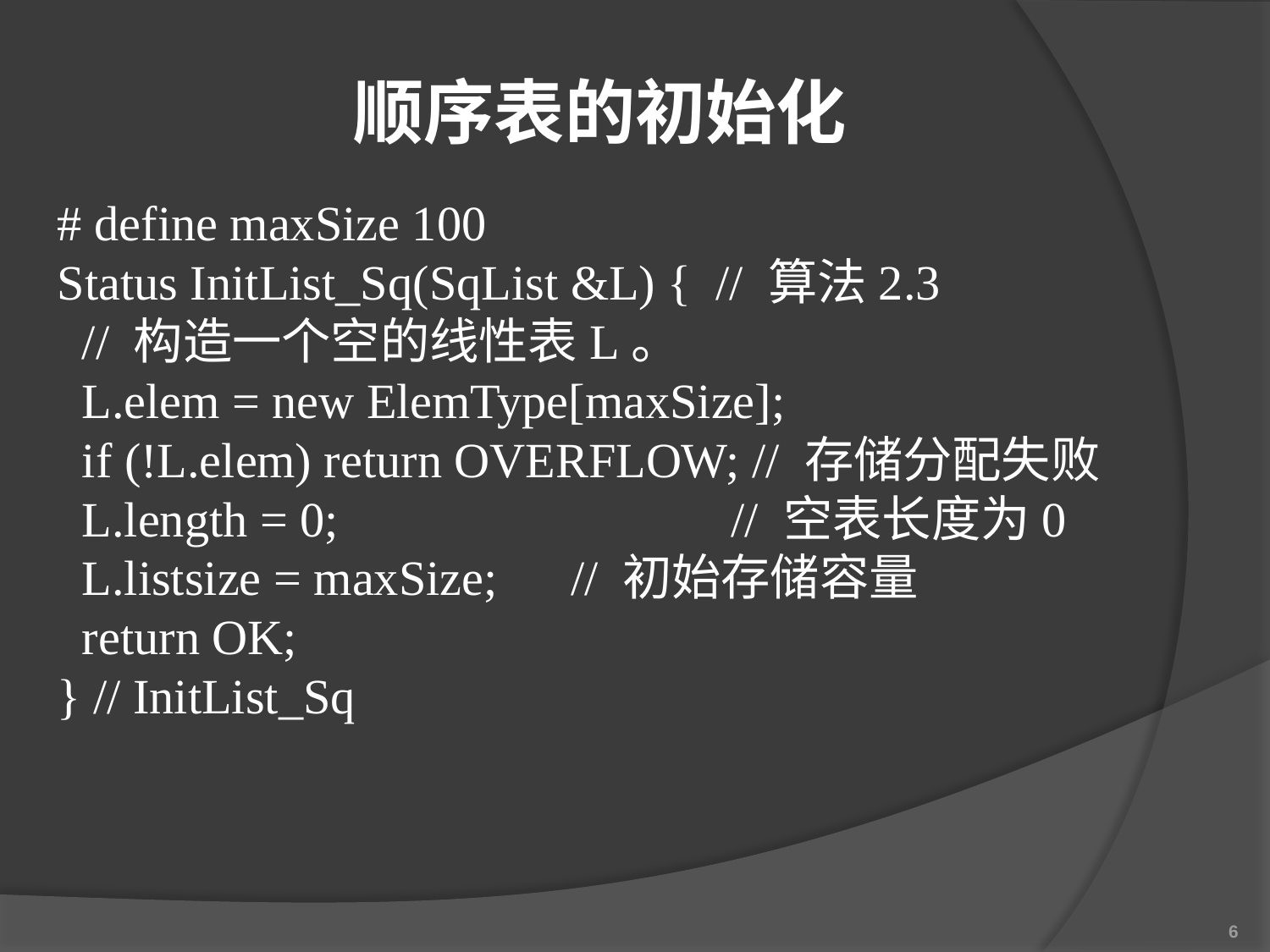

顺序表的初始化
# define maxSize 100
Status InitList_Sq(SqList &L) {  // 算法2.3
  // 构造一个空的线性表L。
  L.elem = new ElemType[maxSize];
  if (!L.elem) return OVERFLOW; // 存储分配失败
  L.length = 0;                                // 空表长度为0
  L.listsize = maxSize;      // 初始存储容量
  return OK;
} // InitList_Sq
6